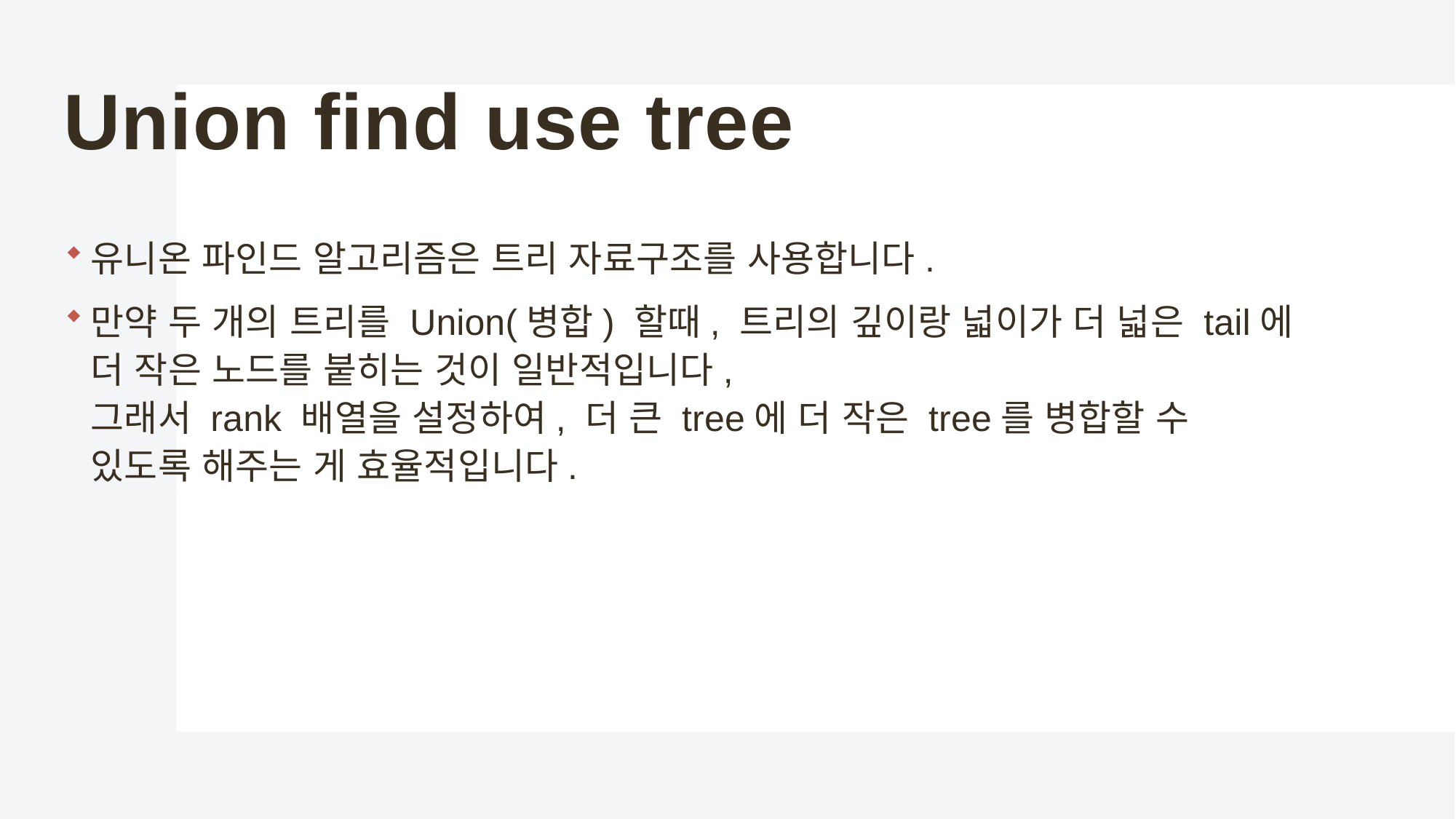

# Union find use tree
유니온 파인드 알고리즘은 트리 자료구조를 사용합니다.
만약 두 개의 트리를 Union(병합) 할때, 트리의 깊이랑 넓이가 더 넓은 tail에 더 작은 노드를 붙히는 것이 일반적입니다,
그래서 rank 배열을 설정하여, 더 큰 tree에 더 작은 tree를 병합할 수 있도록 해주는 게 효율적입니다.